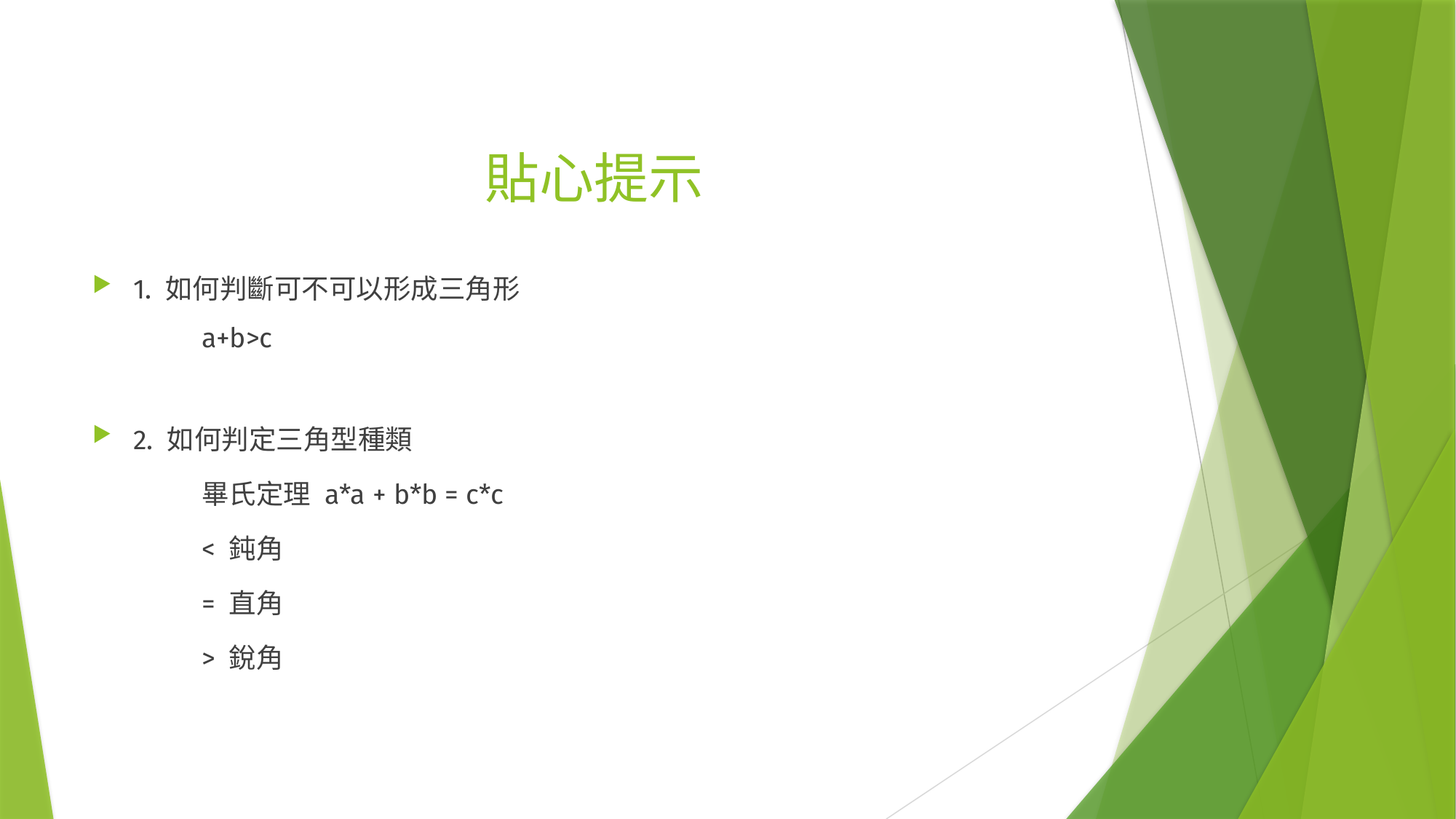

貼心提示
1. 如何判斷可不可以形成三角形
	a+b>c

2. 如何判定三角型種類
	畢氏定理 a*a + b*b = c*c
	< 鈍角
	= 直角
	> 銳角